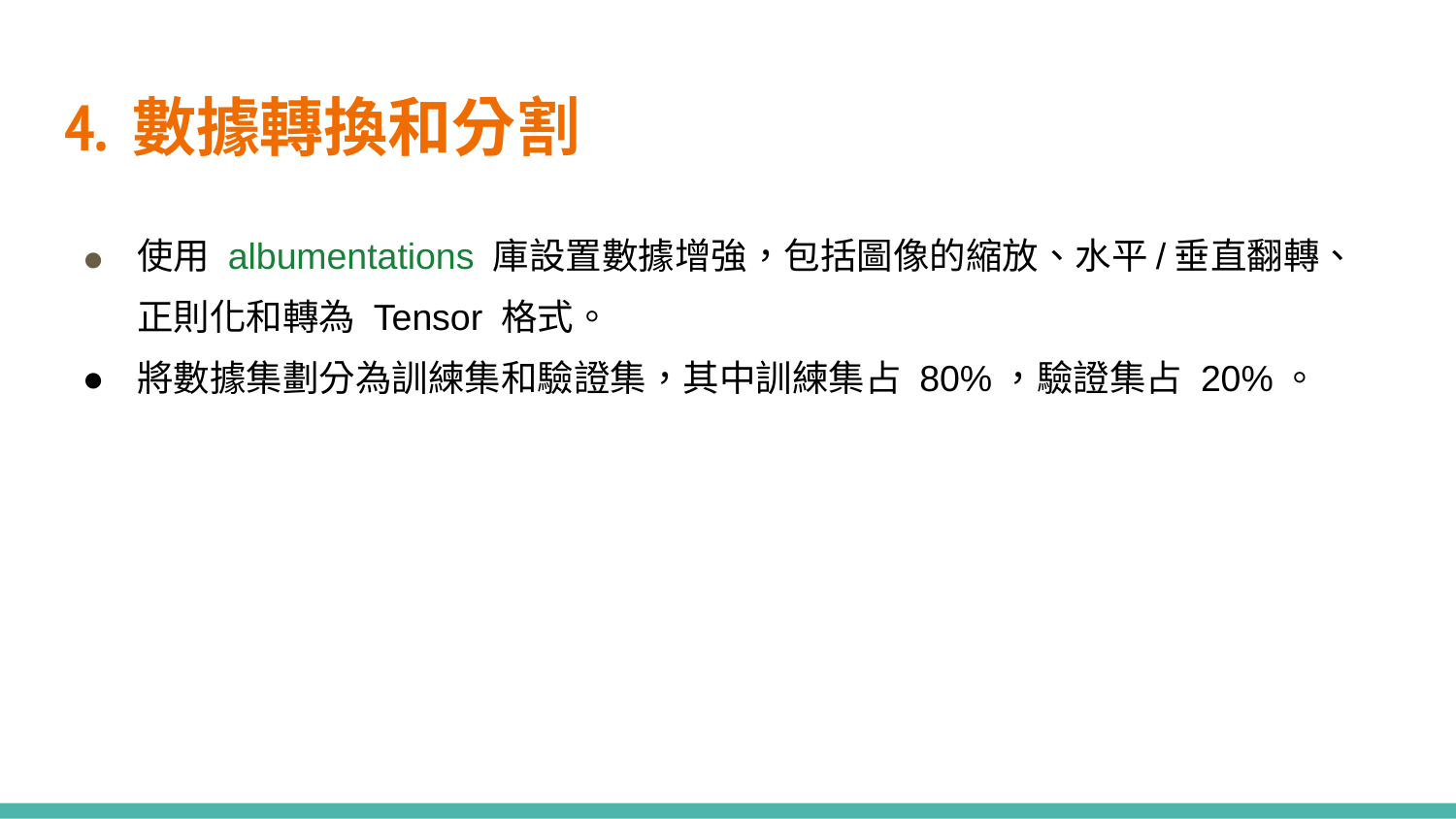

# 4. 數據轉換和分割
使用 albumentations 庫設置數據增強，包括圖像的縮放、水平/垂直翻轉、正則化和轉為 Tensor 格式。
將數據集劃分為訓練集和驗證集，其中訓練集占 80%，驗證集占 20%。